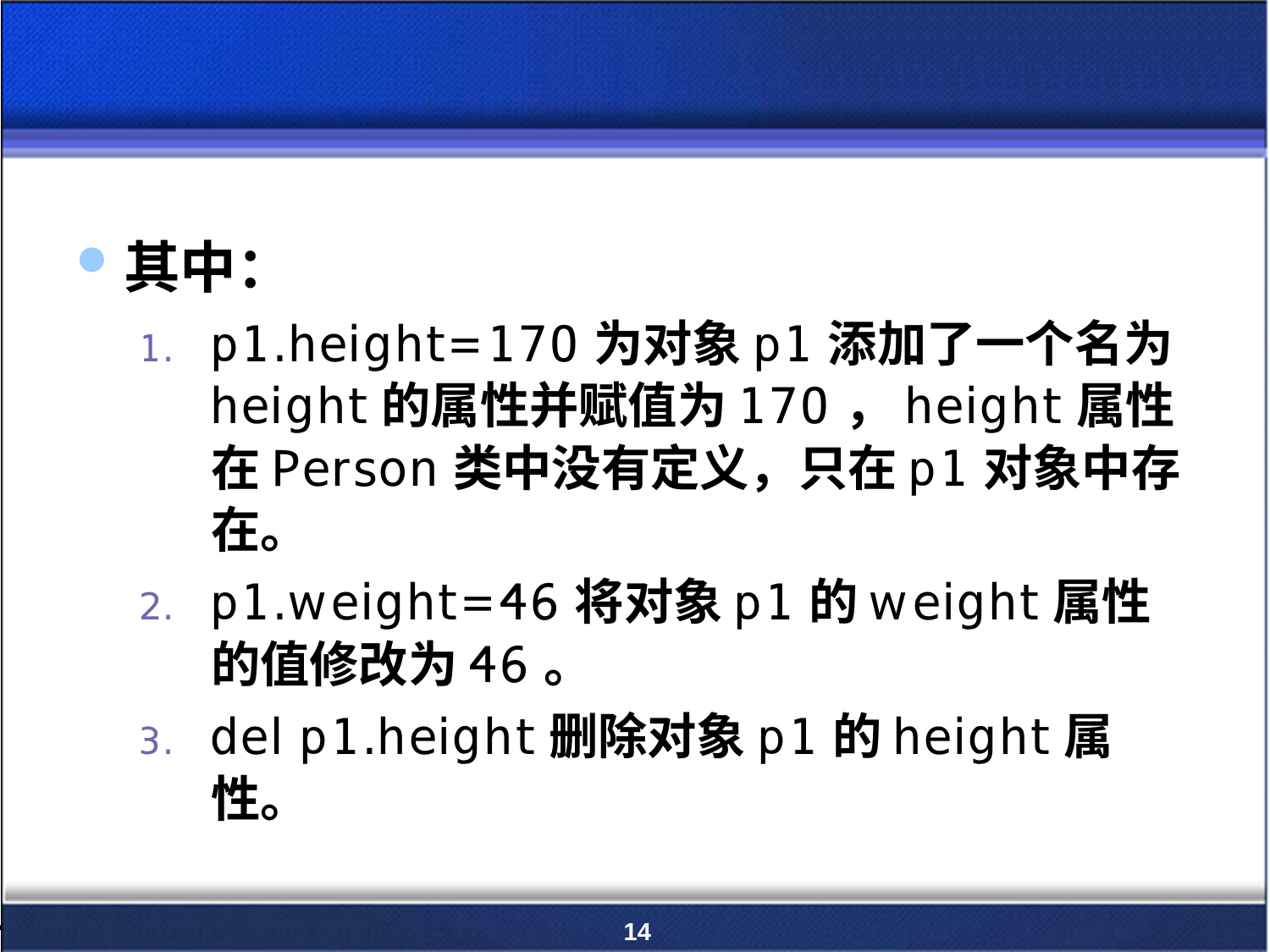

#
其中：
p1.height=170为对象p1添加了一个名为height的属性并赋值为170，height属性在Person类中没有定义，只在p1对象中存在。
p1.weight=46将对象p1的weight属性的值修改为46。
del p1.height删除对象p1的height属性。

14